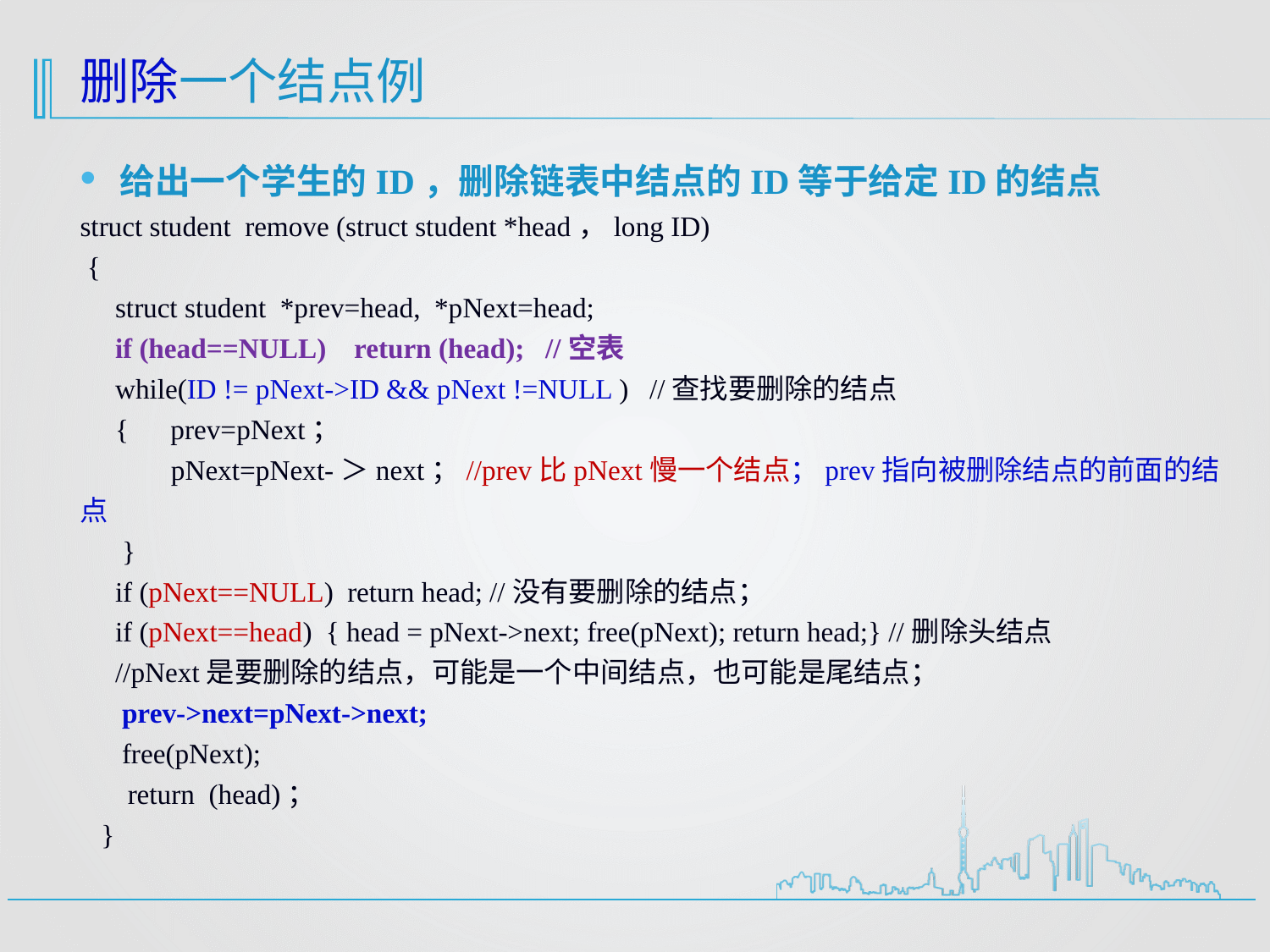

# 删除一个结点例
给出一个学生的ID，删除链表中结点的ID等于给定ID的结点
struct student  remove (struct student *head，long ID)
 {
     struct student  *prev=head,  *pNext=head;
     if (head==NULL)    return (head);   //空表
     while(ID != pNext->ID && pNext !=NULL )   //查找要删除的结点
     {      prev=pNext；
             pNext=pNext-＞next；//prev比pNext慢一个结点；prev指向被删除结点的前面的结点
      }
     if (pNext==NULL)  return head; //没有要删除的结点；
     if (pNext==head)  { head = pNext->next; free(pNext); return head;} //删除头结点
     //pNext是要删除的结点，可能是一个中间结点，也可能是尾结点；
      prev->next=pNext->next;
      free(pNext);
　  return  (head)；
   }